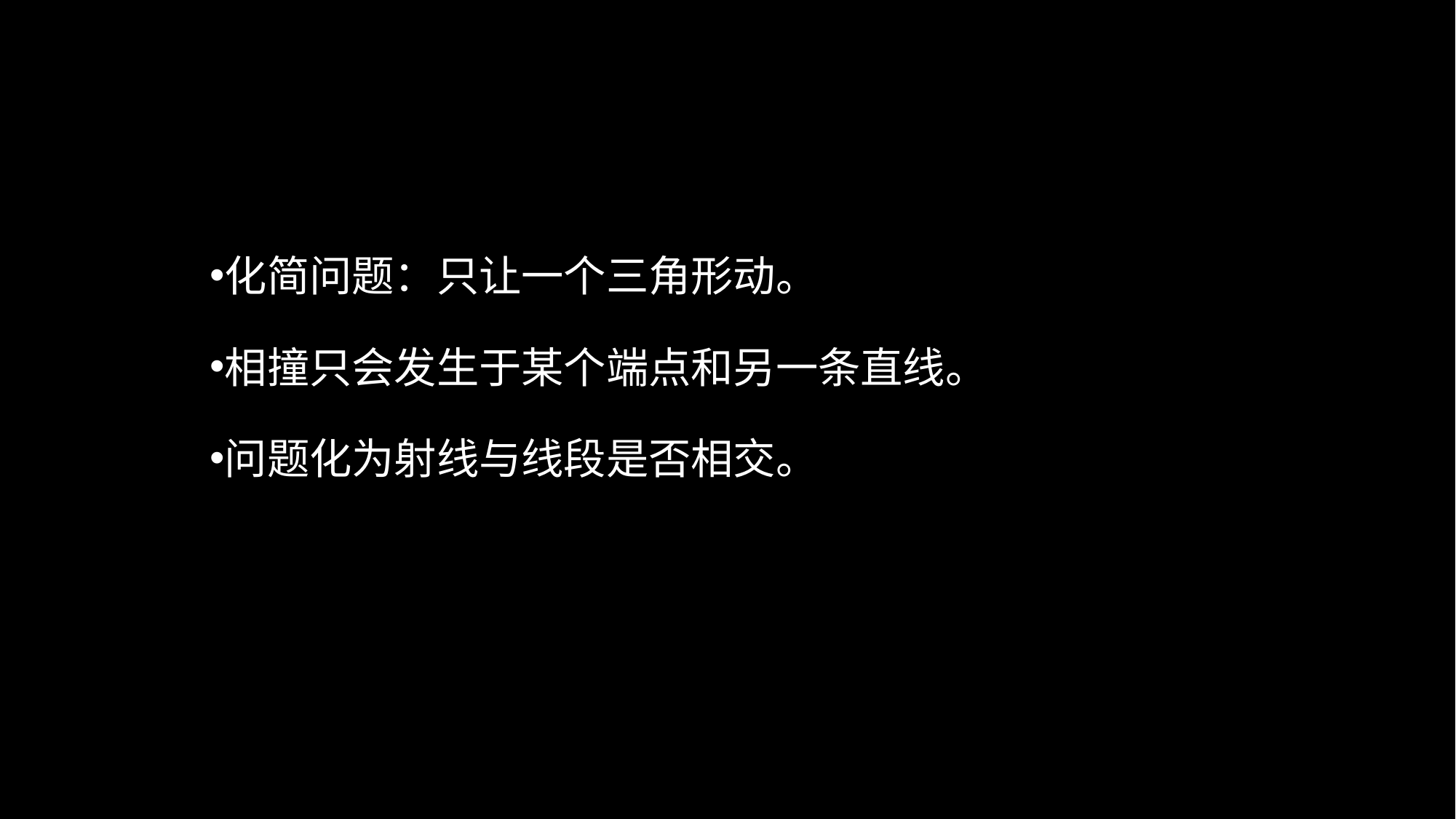

#
化简问题：只让一个三角形动。
相撞只会发生于某个端点和另一条直线。
问题化为射线与线段是否相交。